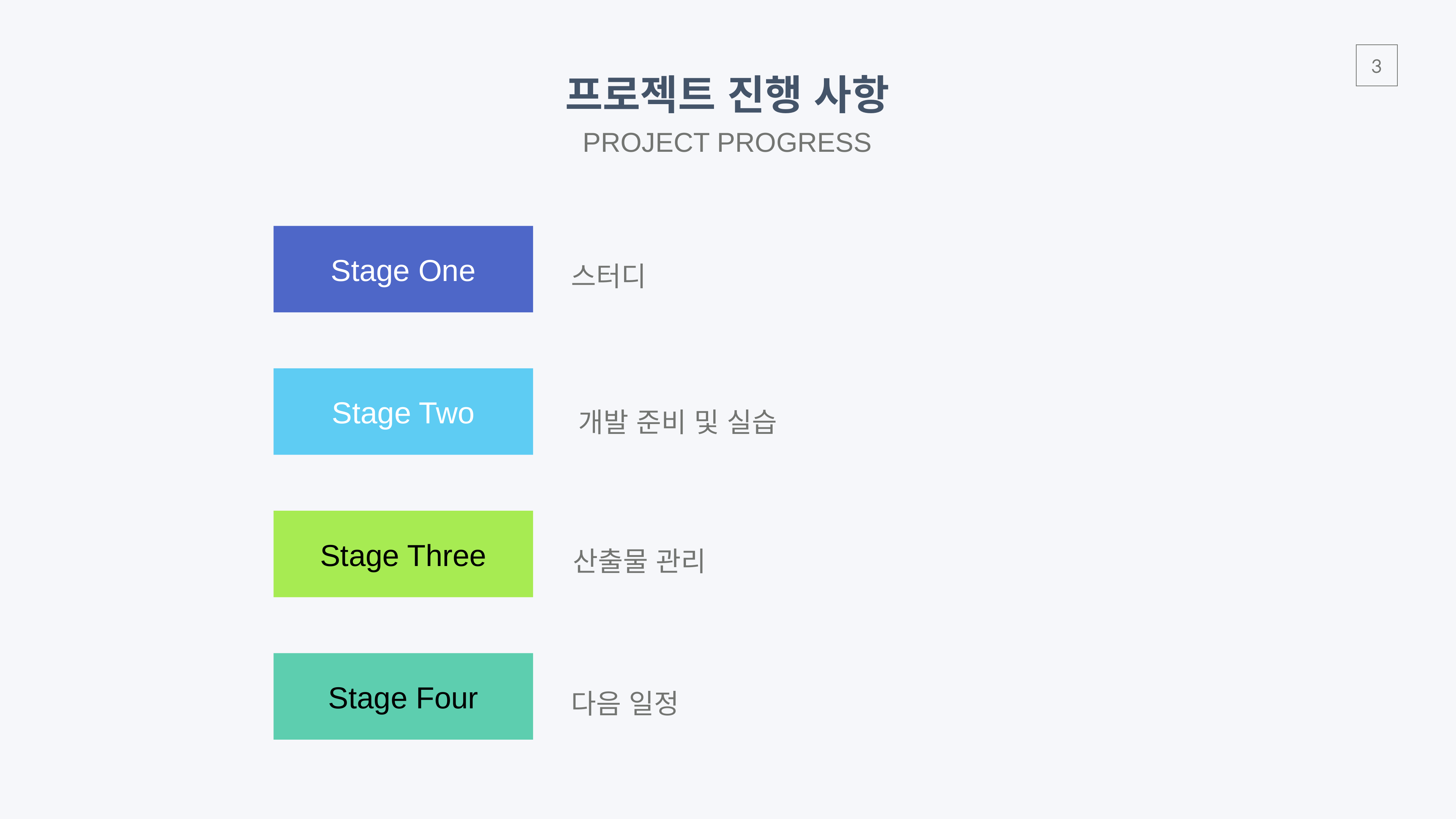

프로젝트 진행 사항
PROJECT PROGRESS
Stage One
스터디
Stage Two

개발 준비 및 실습
Stage Three

산출물 관리
Stage Four
다음 일정